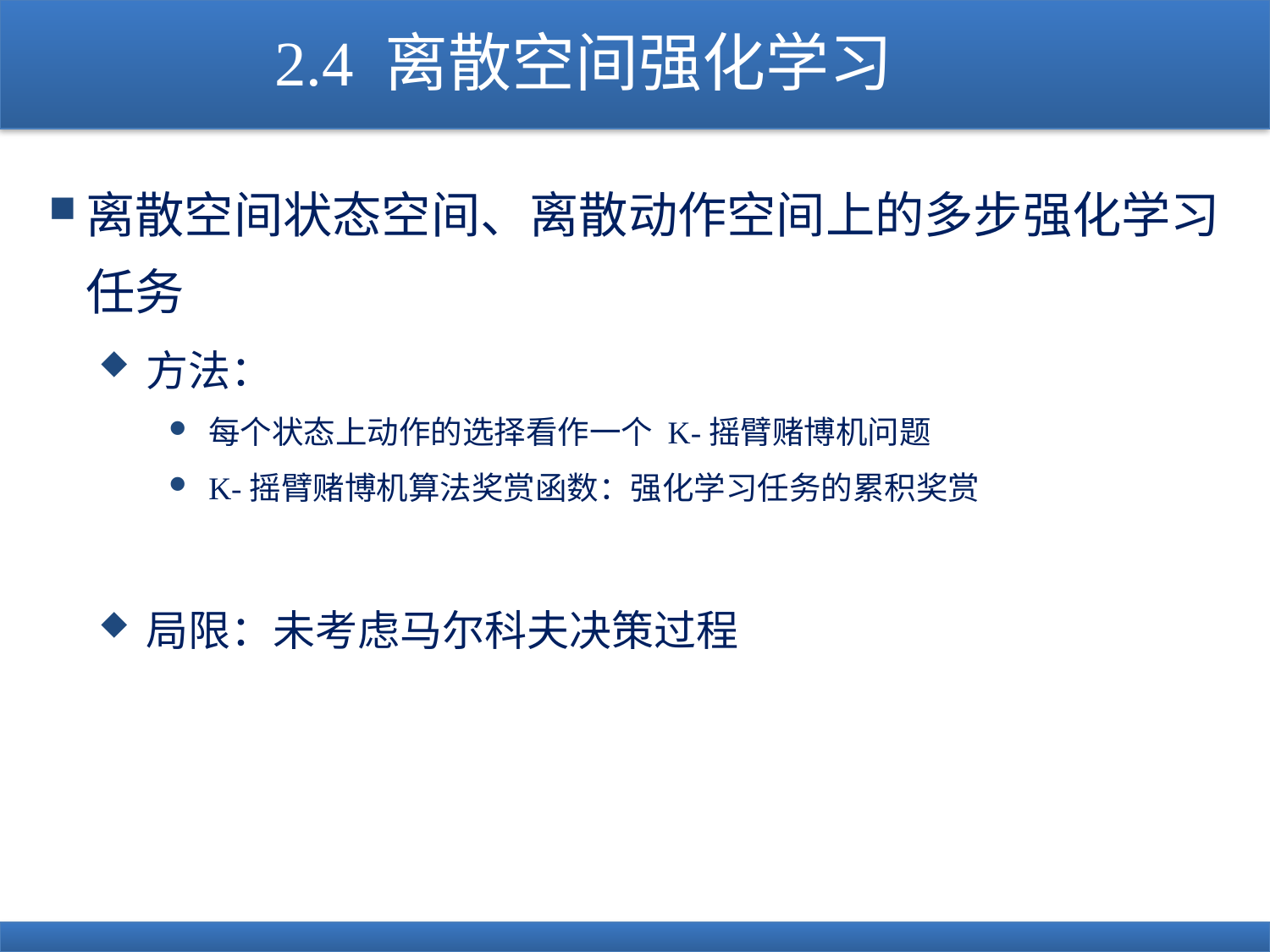

# 2.4 离散空间强化学习
离散空间状态空间、离散动作空间上的多步强化学习任务
方法：
每个状态上动作的选择看作一个 K-摇臂赌博机问题
K-摇臂赌博机算法奖赏函数：强化学习任务的累积奖赏

局限：未考虑马尔科夫决策过程